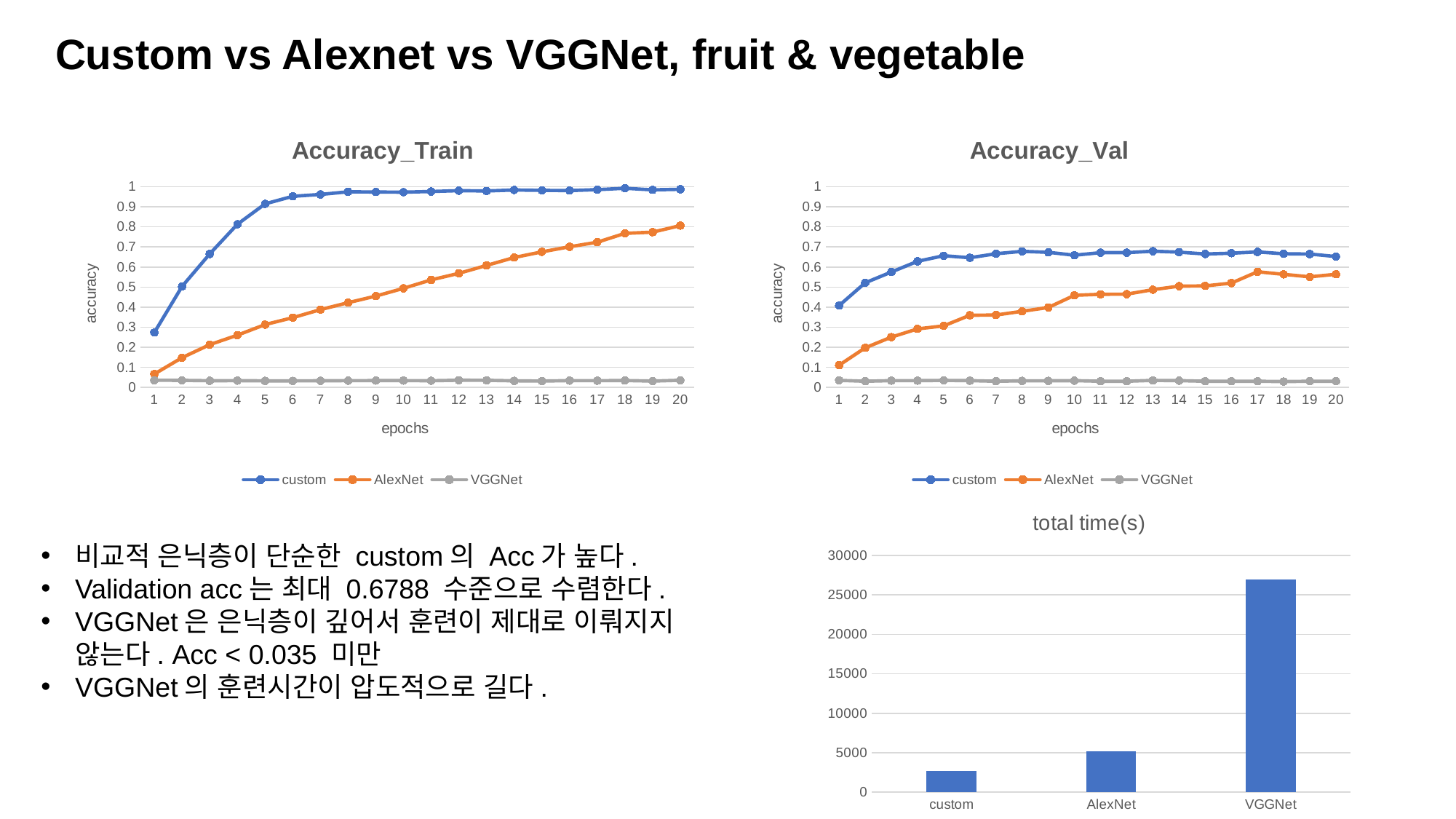

Custom vs Alexnet vs VGGNet, fruit & vegetable

### Chart: Accuracy_Train

| Category | custom | AlexNet | VGGNet |
|---|---|---|---|

### Chart: Accuracy_Val

| Category | custom | AlexNet | VGGNet |
|---|---|---|---|

### Chart:

| Category | total time(s) |
|---|---|
| custom | 2656.0 |
| AlexNet | 5185.0 |
| VGGNet | 26991.0 |
비교적 은닉층이 단순한 custom의 Acc가 높다.
Validation acc는 최대 0.6788 수준으로 수렴한다.
VGGNet은 은닉층이 깊어서 훈련이 제대로 이뤄지지 않는다. Acc < 0.035 미만
VGGNet의 훈련시간이 압도적으로 길다.